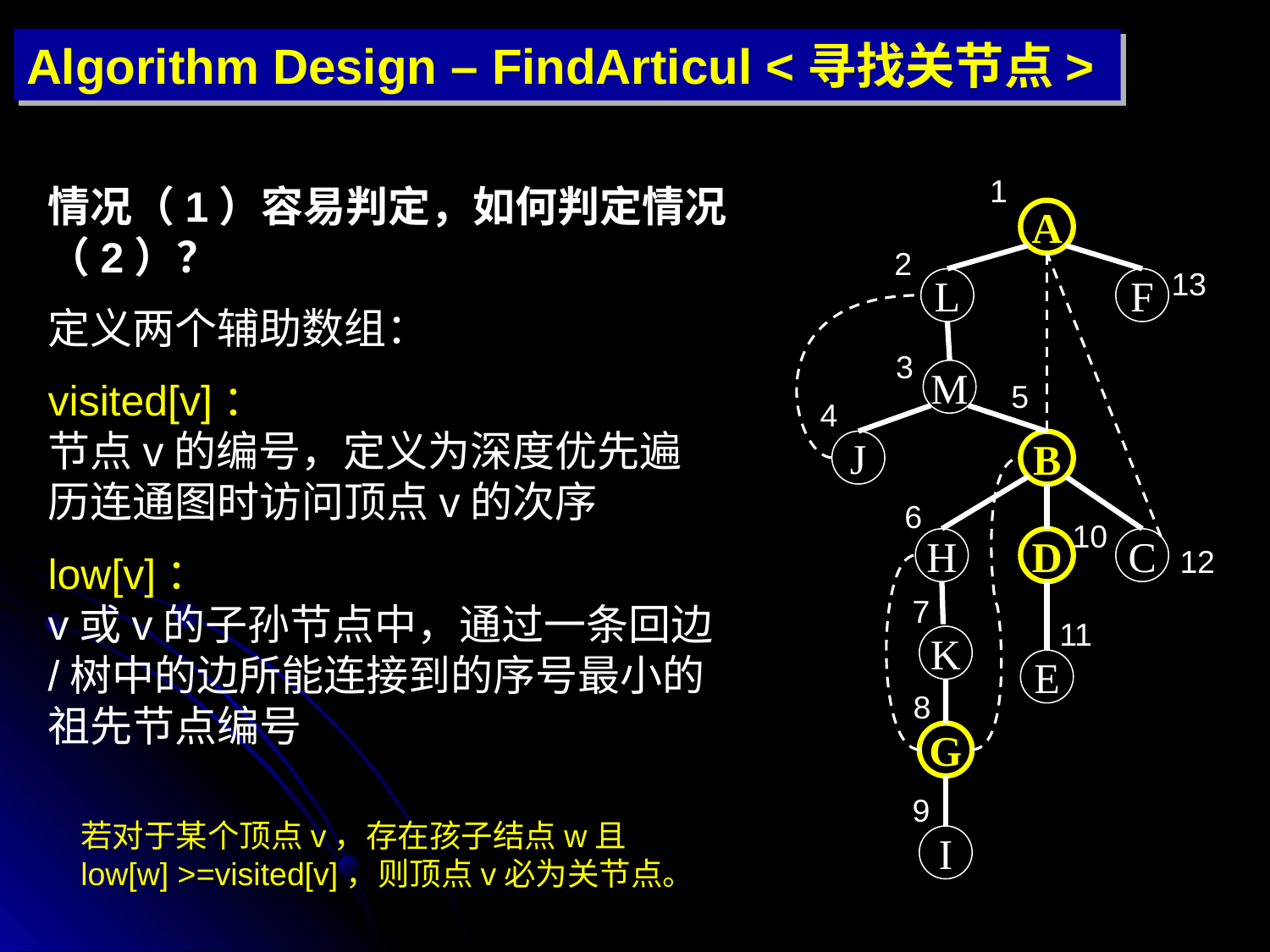

Algorithm Design – FindArticul <寻找关节点>
1
情况（1）容易判定，如何判定情况（2）？
A
2
13
L
F
定义两个辅助数组：
visited[v]：
节点v的编号，定义为深度优先遍历连通图时访问顶点v的次序
low[v]：
v或v的子孙节点中，通过一条回边/树中的边所能连接到的序号最小的祖先节点编号

3
M
5
4
J
B
6
10
H
D
C
12
7
11
K
E
8
G
9
若对于某个顶点v，存在孩子结点w且
low[w] >=visited[v]，则顶点v必为关节点。
I